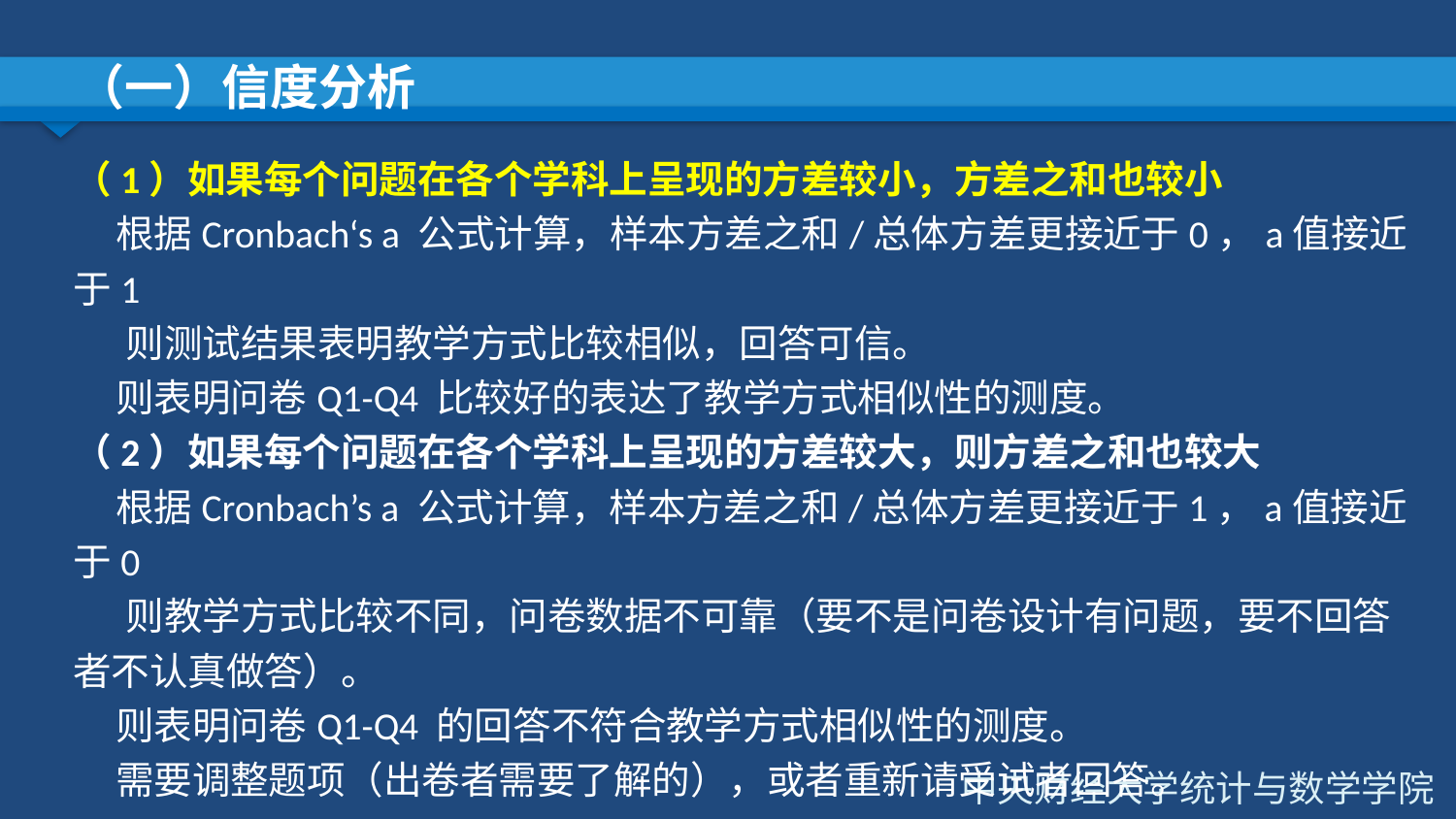

# （一）信度分析
（1）如果每个问题在各个学科上呈现的方差较小，方差之和也较小
     根据Cronbach‘s a 公式计算，样本方差之和/总体方差更接近于0，a值接近于1
     则测试结果表明教学方式比较相似，回答可信。
     则表明问卷Q1-Q4 比较好的表达了教学方式相似性的测度。
（2）如果每个问题在各个学科上呈现的方差较大，则方差之和也较大
     根据Cronbach’s a 公式计算，样本方差之和/总体方差更接近于1，a值接近于0
     则教学方式比较不同，问卷数据不可靠（要不是问卷设计有问题，要不回答者不认真做答）。
     则表明问卷Q1-Q4 的回答不符合教学方式相似性的测度。
     需要调整题项（出卷者需要了解的），或者重新请受试者回答。